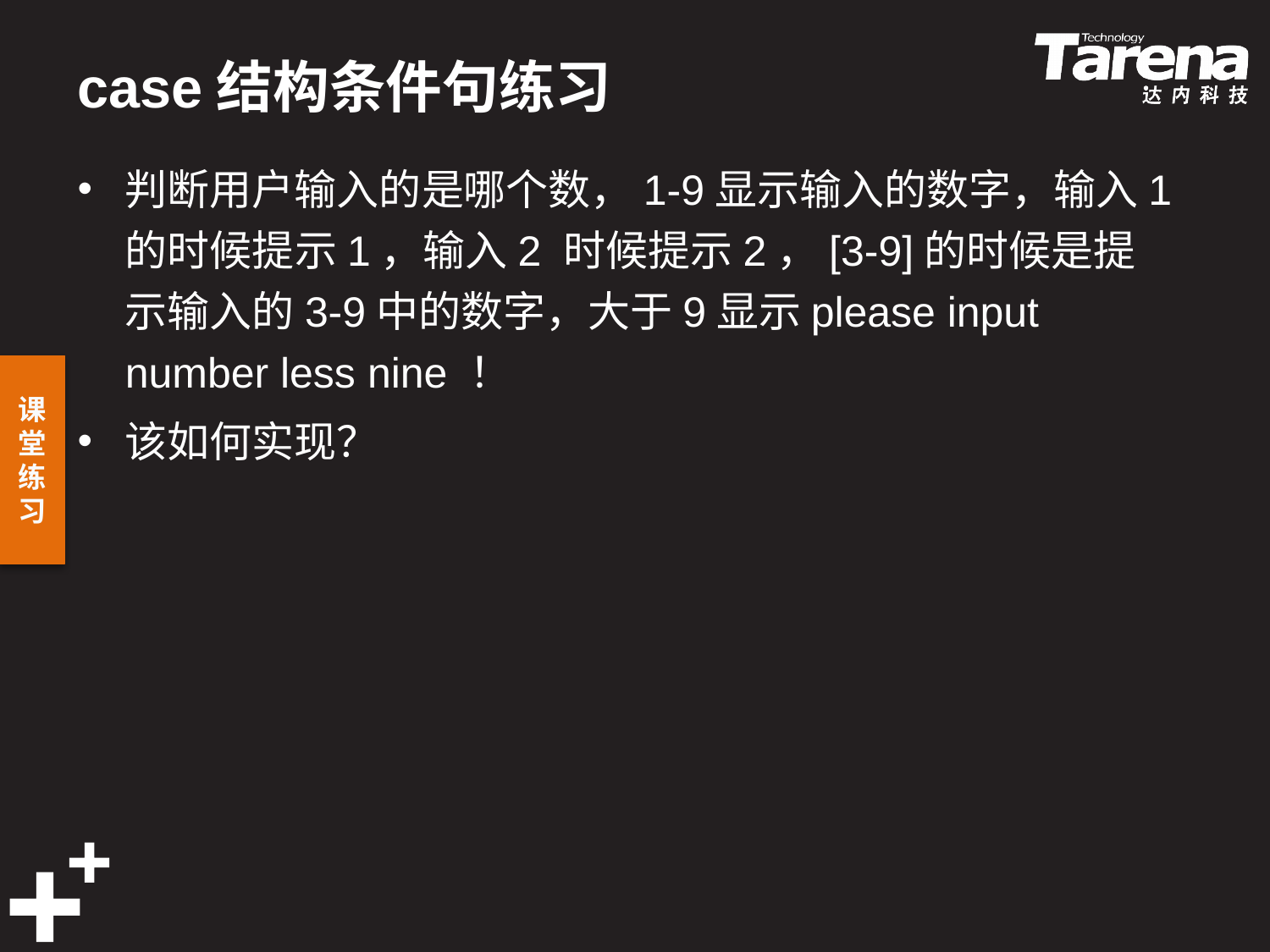

# case结构条件句练习
判断用户输入的是哪个数，1-9显示输入的数字，输入1的时候提示1，输入2 时候提示2，[3-9]的时候是提示输入的3-9中的数字，大于9显示please input number less nine ！
该如何实现？